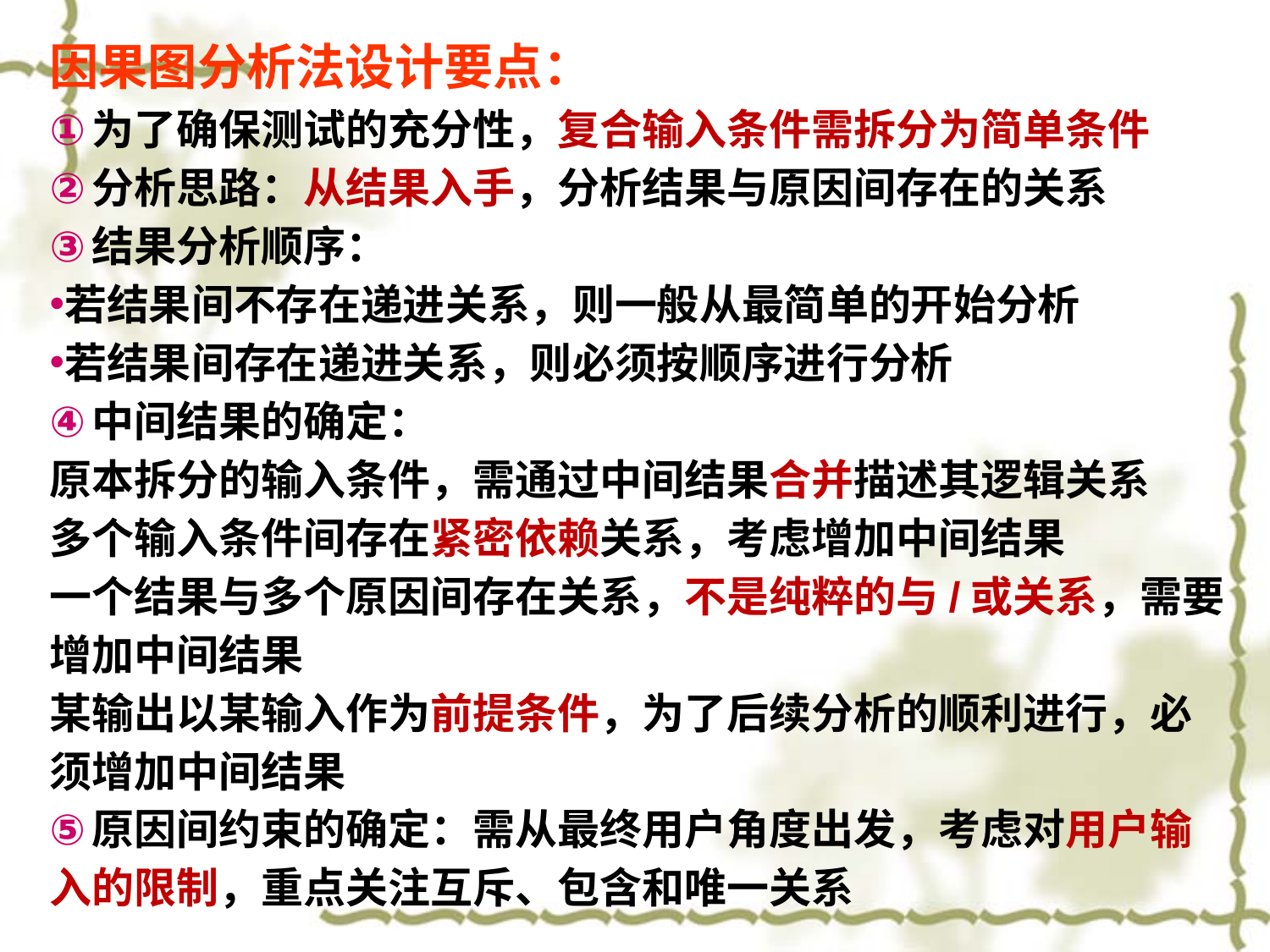

因果图分析法设计要点：
为了确保测试的充分性，复合输入条件需拆分为简单条件
分析思路：从结果入手，分析结果与原因间存在的关系
结果分析顺序：
若结果间不存在递进关系，则一般从最简单的开始分析
若结果间存在递进关系，则必须按顺序进行分析
中间结果的确定：
原本拆分的输入条件，需通过中间结果合并描述其逻辑关系
多个输入条件间存在紧密依赖关系，考虑增加中间结果
一个结果与多个原因间存在关系，不是纯粹的与/或关系，需要增加中间结果
某输出以某输入作为前提条件，为了后续分析的顺利进行，必须增加中间结果
原因间约束的确定：需从最终用户角度出发，考虑对用户输入的限制，重点关注互斥、包含和唯一关系